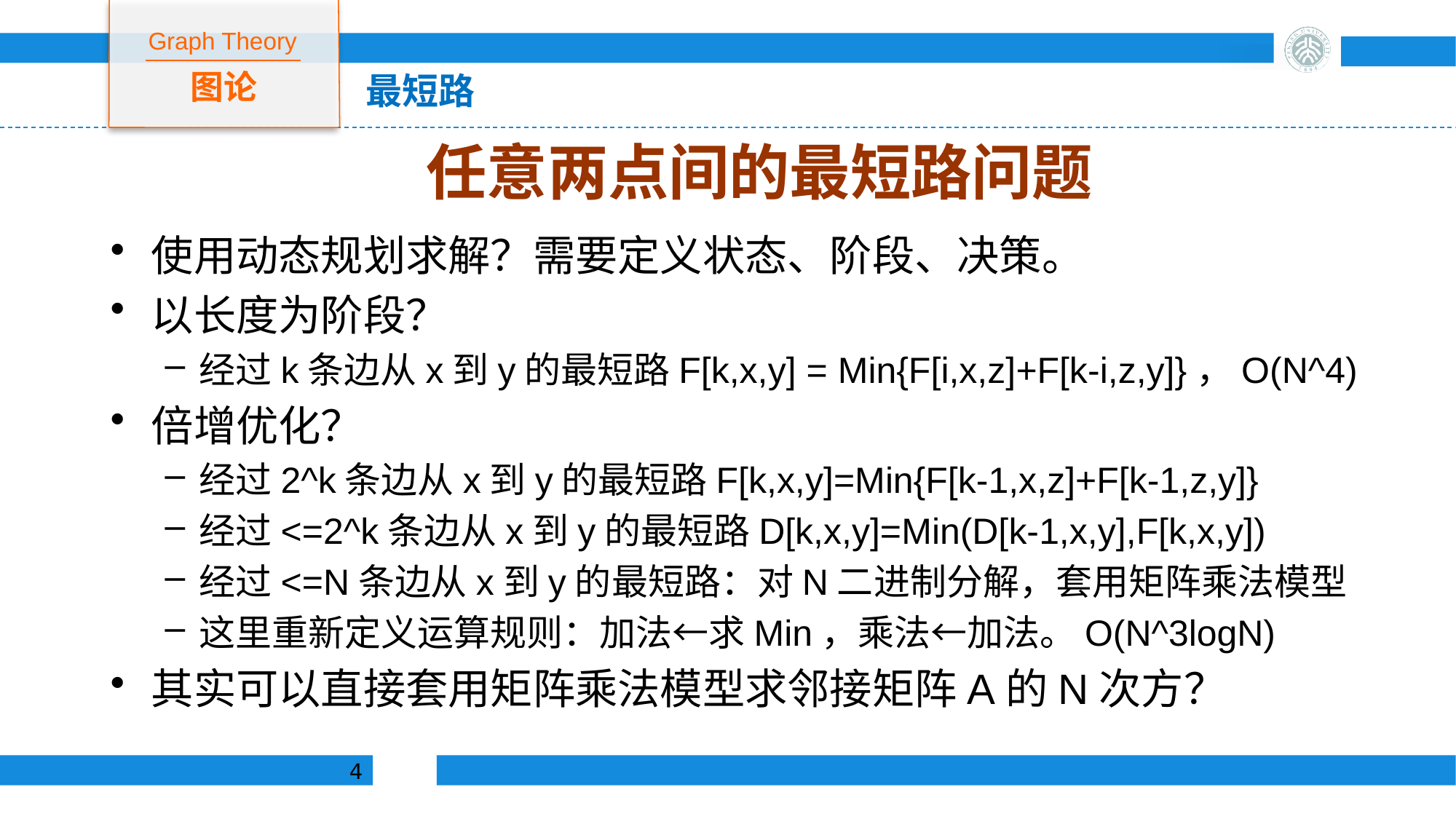

Graph Theory
图论
最短路
# 任意两点间的最短路问题
使用动态规划求解？需要定义状态、阶段、决策。
以长度为阶段？
经过k条边从x到y的最短路F[k,x,y] = Min{F[i,x,z]+F[k-i,z,y]}，O(N^4)
倍增优化？
经过2^k条边从x到y的最短路F[k,x,y]=Min{F[k-1,x,z]+F[k-1,z,y]}
经过<=2^k条边从x到y的最短路D[k,x,y]=Min(D[k-1,x,y],F[k,x,y])
经过<=N条边从x到y的最短路：对N二进制分解，套用矩阵乘法模型
这里重新定义运算规则：加法←求Min，乘法←加法。O(N^3logN)
其实可以直接套用矩阵乘法模型求邻接矩阵A的N次方？